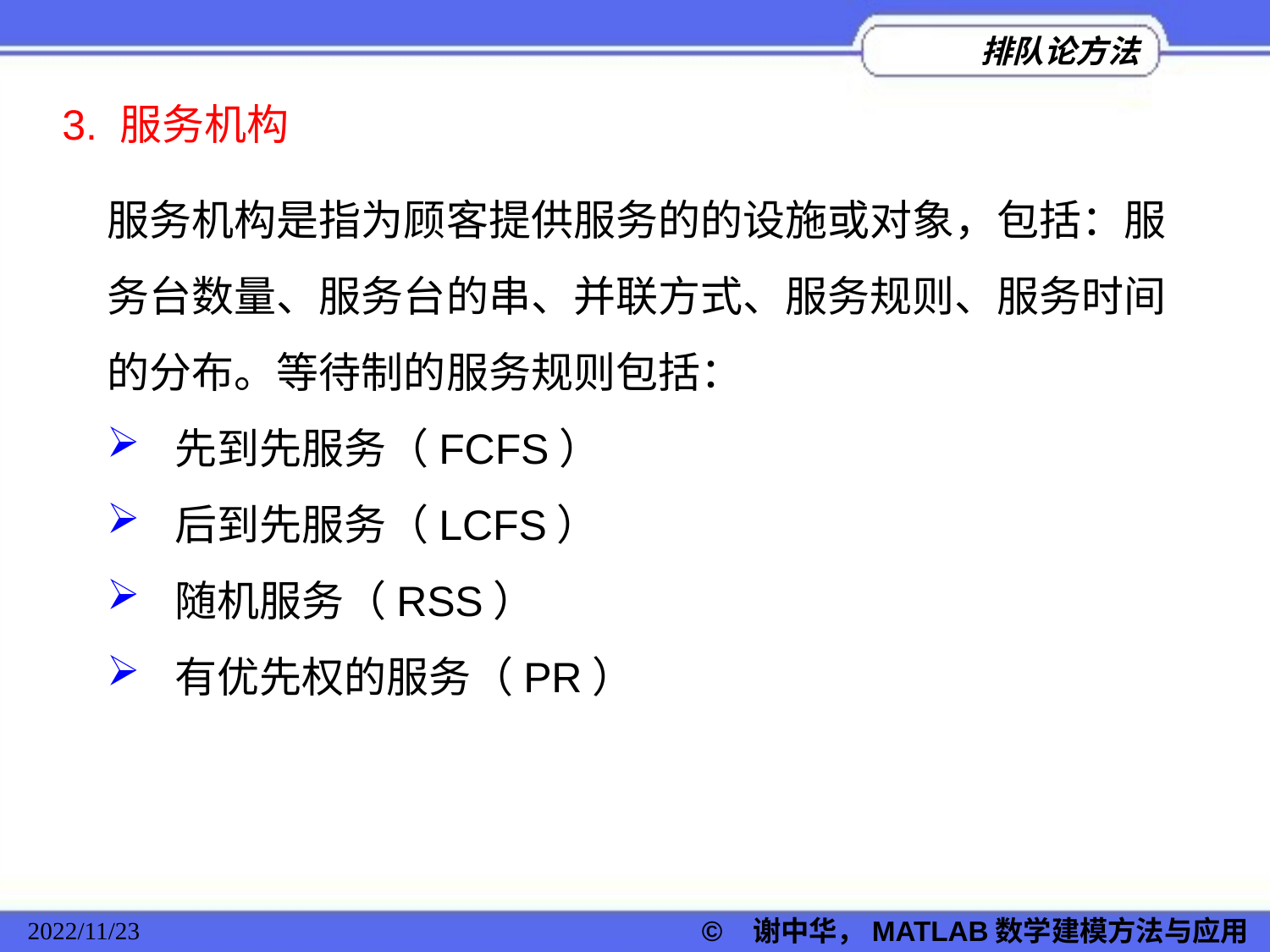

3. 服务机构
服务机构是指为顾客提供服务的的设施或对象，包括：服务台数量、服务台的串、并联方式、服务规则、服务时间的分布。等待制的服务规则包括：
 先到先服务（FCFS）
 后到先服务（LCFS）
 随机服务（RSS）
 有优先权的服务（PR）
2022/11/23
©   谢中华，MATLAB数学建模方法与应用